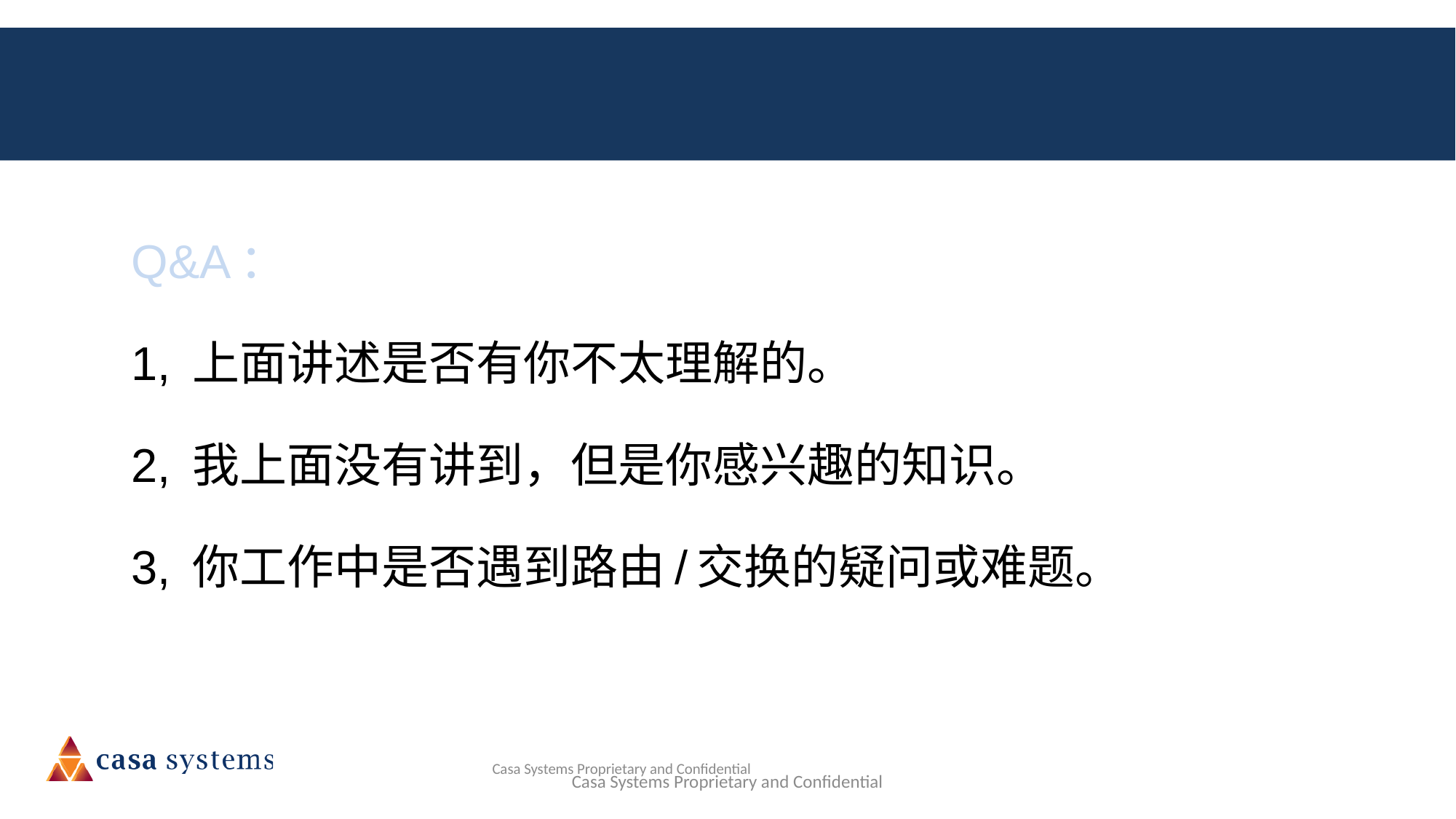

Casa Systems Proprietary and Confidential
23
# Q&A： 1, 上面讲述是否有你不太理解的。 2, 我上面没有讲到，但是你感兴趣的知识。 3, 你工作中是否遇到路由/交换的疑问或难题。
Casa Systems Proprietary and Confidential